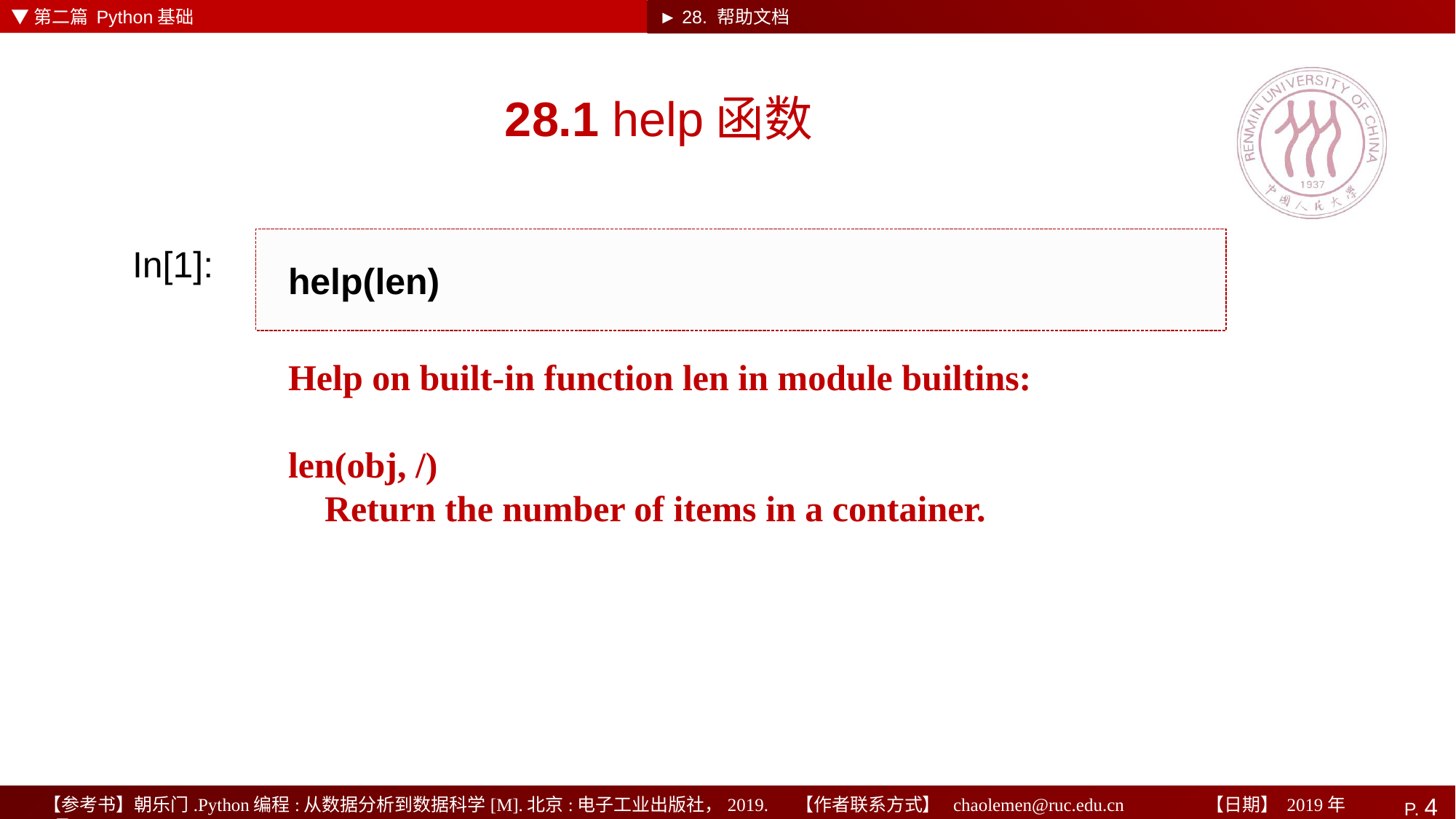

▼第二篇 Python基础
► 28. 帮助文档
# 28.1 help函数
help(len)
In[1]:
Help on built-in function len in module builtins:

len(obj, /)
    Return the number of items in a container.